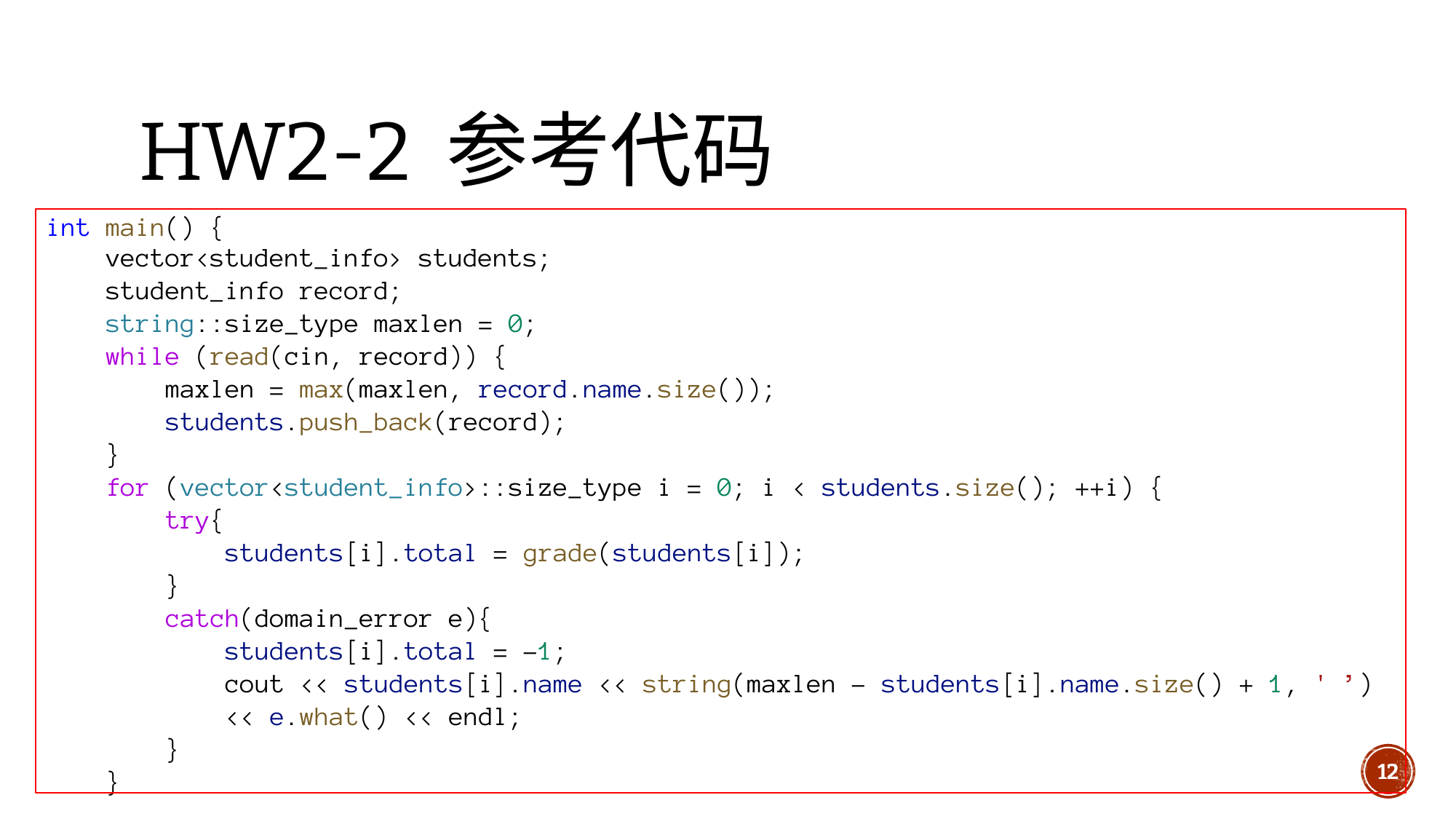

# HW2-2 参考代码

int main() {
    vector<student_info> students;
    student_info record;
    string::size_type maxlen = 0;
    while (read(cin, record)) {
        maxlen = max(maxlen, record.name.size());
        students.push_back(record);
    }
    for (vector<student_info>::size_type i = 0; i < students.size(); ++i) {
        try{
            students[i].total = grade(students[i]);
        }
        catch(domain_error e){
            students[i].total = -1;
            cout << students[i].name << string(maxlen - students[i].name.size() + 1, ' ’)
            << e.what() << endl;
        }
    }

12